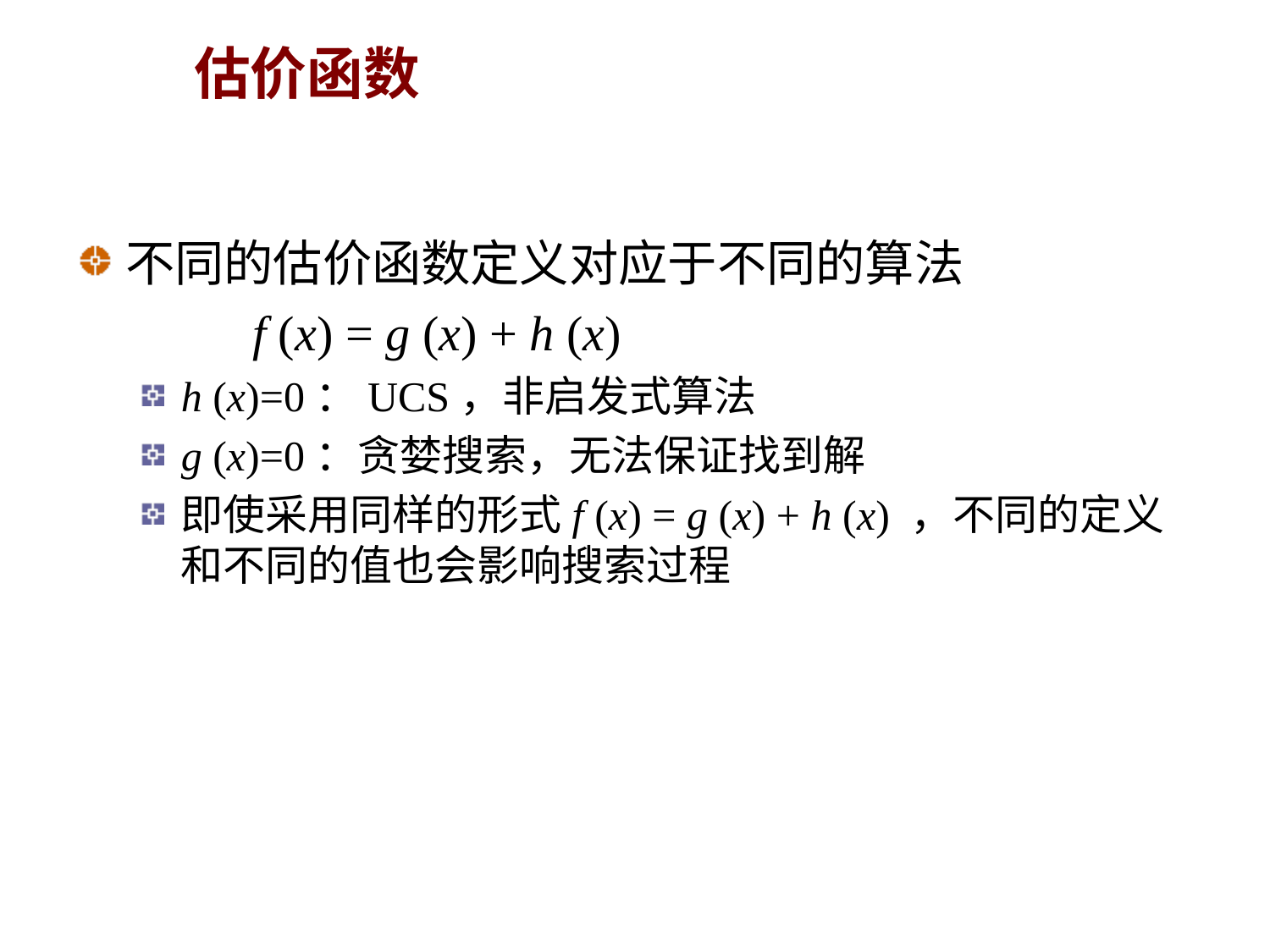

# 估价函数
不同的估价函数定义对应于不同的算法
		f (x) = g (x) + h (x)
h (x)=0：UCS，非启发式算法
g (x)=0：贪婪搜索，无法保证找到解
即使采用同样的形式f (x) = g (x) + h (x) ，不同的定义和不同的值也会影响搜索过程